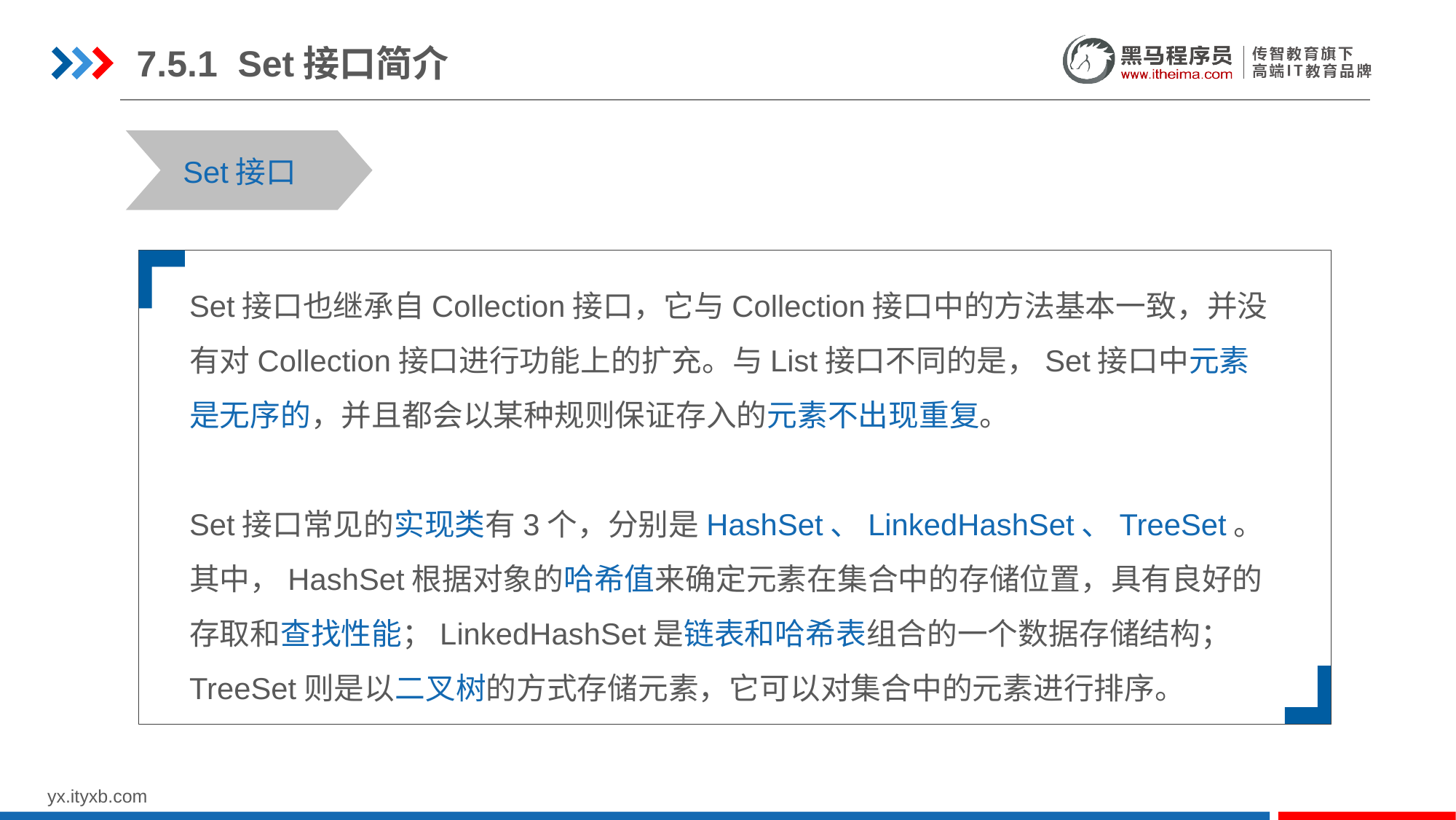

7.5.1  Set接口简介

Set接口

Set接口也继承自Collection接口，它与Collection接口中的方法基本一致，并没有对Collection接口进行功能上的扩充。与List接口不同的是，Set接口中元素是无序的，并且都会以某种规则保证存入的元素不出现重复。

Set接口常见的实现类有3个，分别是HashSet、LinkedHashSet、TreeSet。其中，HashSet根据对象的哈希值来确定元素在集合中的存储位置，具有良好的存取和查找性能；LinkedHashSet是链表和哈希表组合的一个数据存储结构；TreeSet则是以二叉树的方式存储元素，它可以对集合中的元素进行排序。